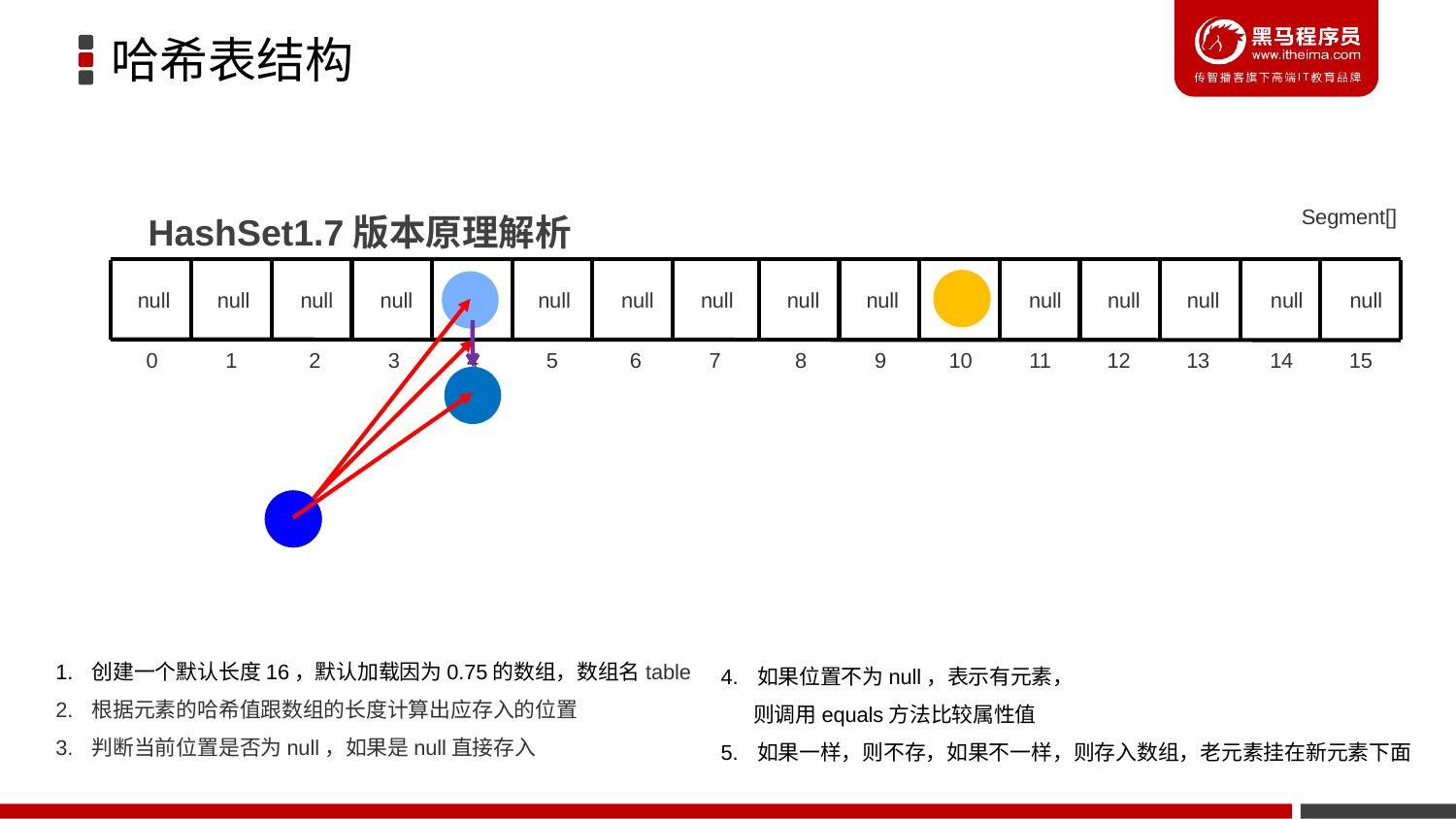

哈希表结构

HashSet1.7版本原理解析
Segment[]

null
null
null
null
null
null
null
null
null
null
null
null
null
null
0
1
2
3
4
5
6
7
8
9
10
11
12
13
14
15

创建一个默认长度16，默认加载因为0.75的数组，数组名table
根据元素的哈希值跟数组的长度计算出应存入的位置
判断当前位置是否为null，如果是null直接存入
如果位置不为null，表示有元素，
      则调用equals方法比较属性值
如果一样，则不存，如果不一样，则存入数组，老元素挂在新元素下面